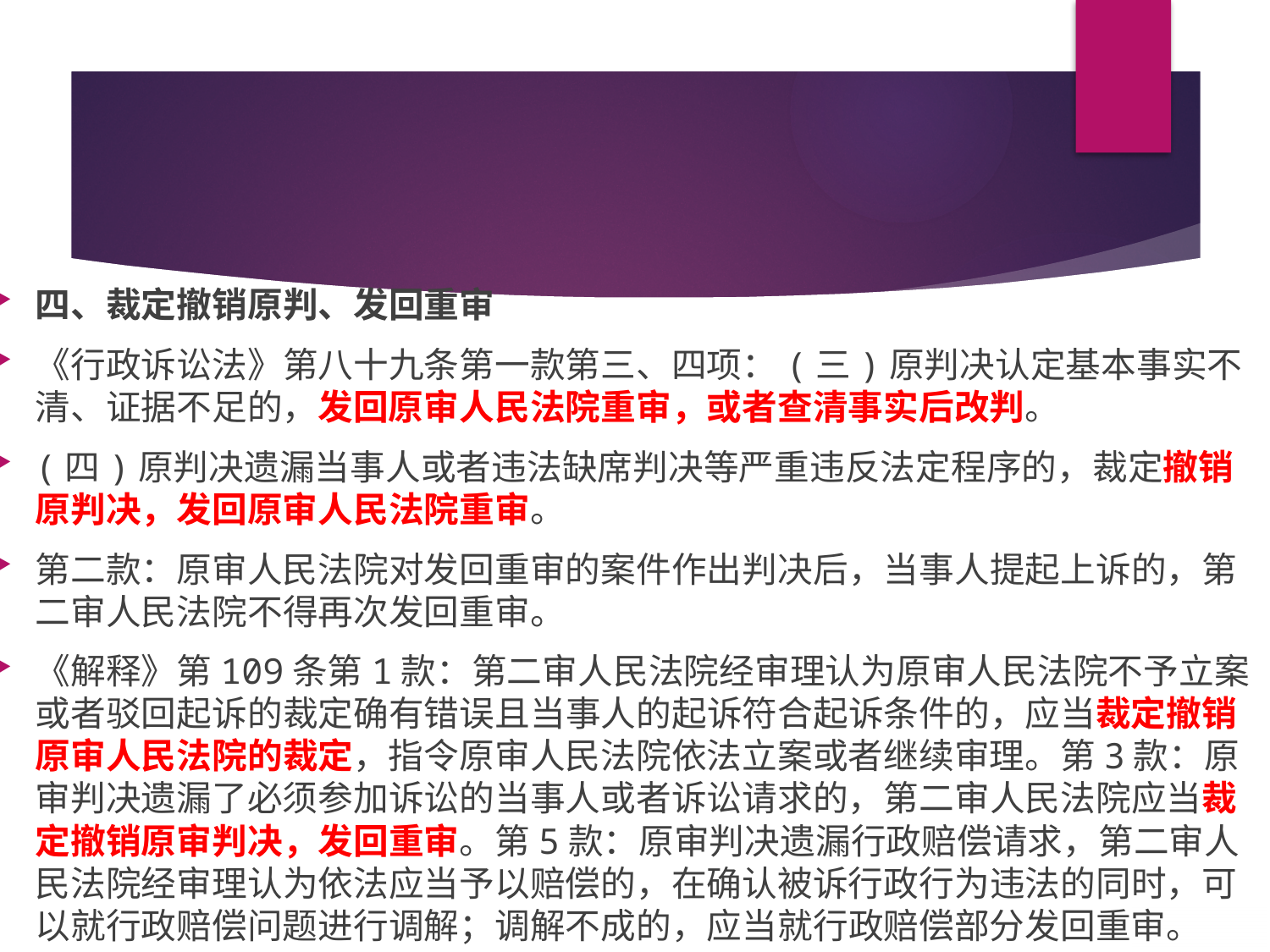

#
四、裁定撤销原判、发回重审
《行政诉讼法》第八十九条第一款第三、四项：(三)原判决认定基本事实不清、证据不足的，发回原审人民法院重审，或者查清事实后改判。
(四)原判决遗漏当事人或者违法缺席判决等严重违反法定程序的，裁定撤销原判决，发回原审人民法院重审。
第二款：原审人民法院对发回重审的案件作出判决后，当事人提起上诉的，第二审人民法院不得再次发回重审。
《解释》第109条第1款：第二审人民法院经审理认为原审人民法院不予立案或者驳回起诉的裁定确有错误且当事人的起诉符合起诉条件的，应当裁定撤销原审人民法院的裁定，指令原审人民法院依法立案或者继续审理。第3款：原审判决遗漏了必须参加诉讼的当事人或者诉讼请求的，第二审人民法院应当裁定撤销原审判决，发回重审。第5款：原审判决遗漏行政赔偿请求，第二审人民法院经审理认为依法应当予以赔偿的，在确认被诉行政行为违法的同时，可以就行政赔偿问题进行调解；调解不成的，应当就行政赔偿部分发回重审。